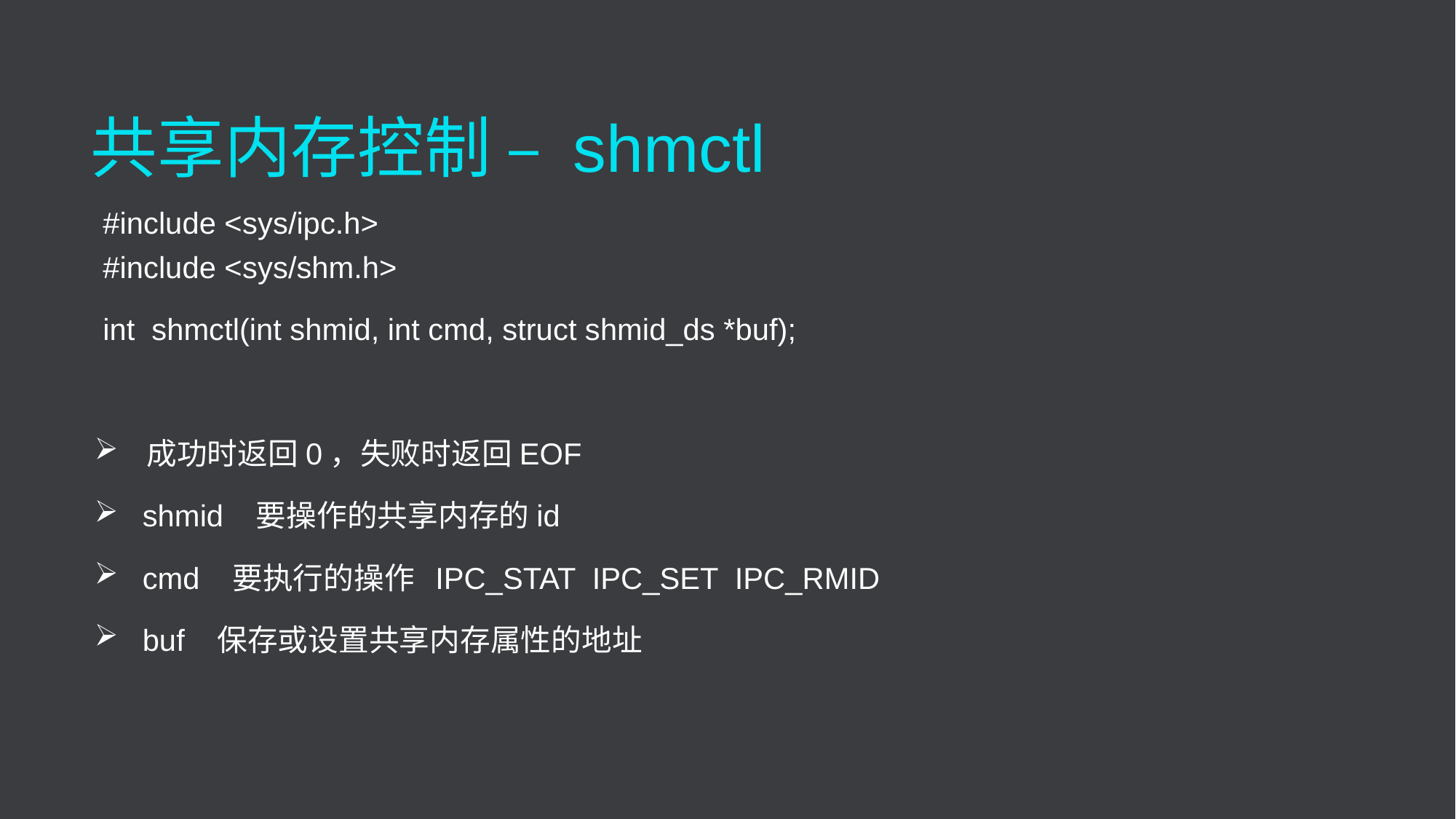

共享内存控制 – shmctl
 #include <sys/ipc.h>
 #include <sys/shm.h>
 int  shmctl(int shmid, int cmd, struct shmid_ds *buf);

  成功时返回0，失败时返回EOF
  shmid   要操作的共享内存的id
  cmd   要执行的操作  IPC_STAT  IPC_SET  IPC_RMID
  buf   保存或设置共享内存属性的地址